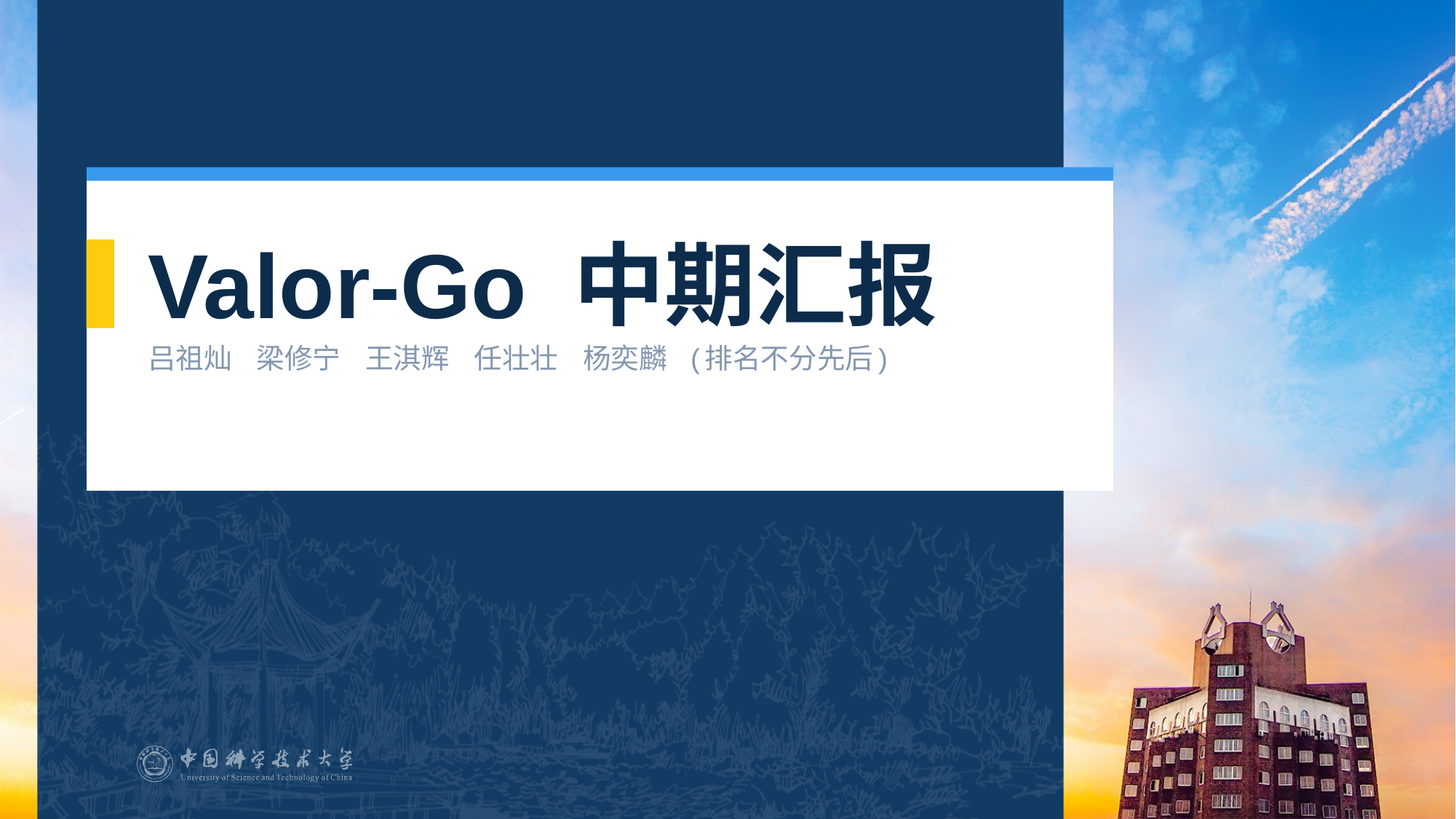

# Valor-Go 中期汇报
吕祖灿    梁修宁    王淇辉    任壮壮    杨奕麟   (排名不分先后)